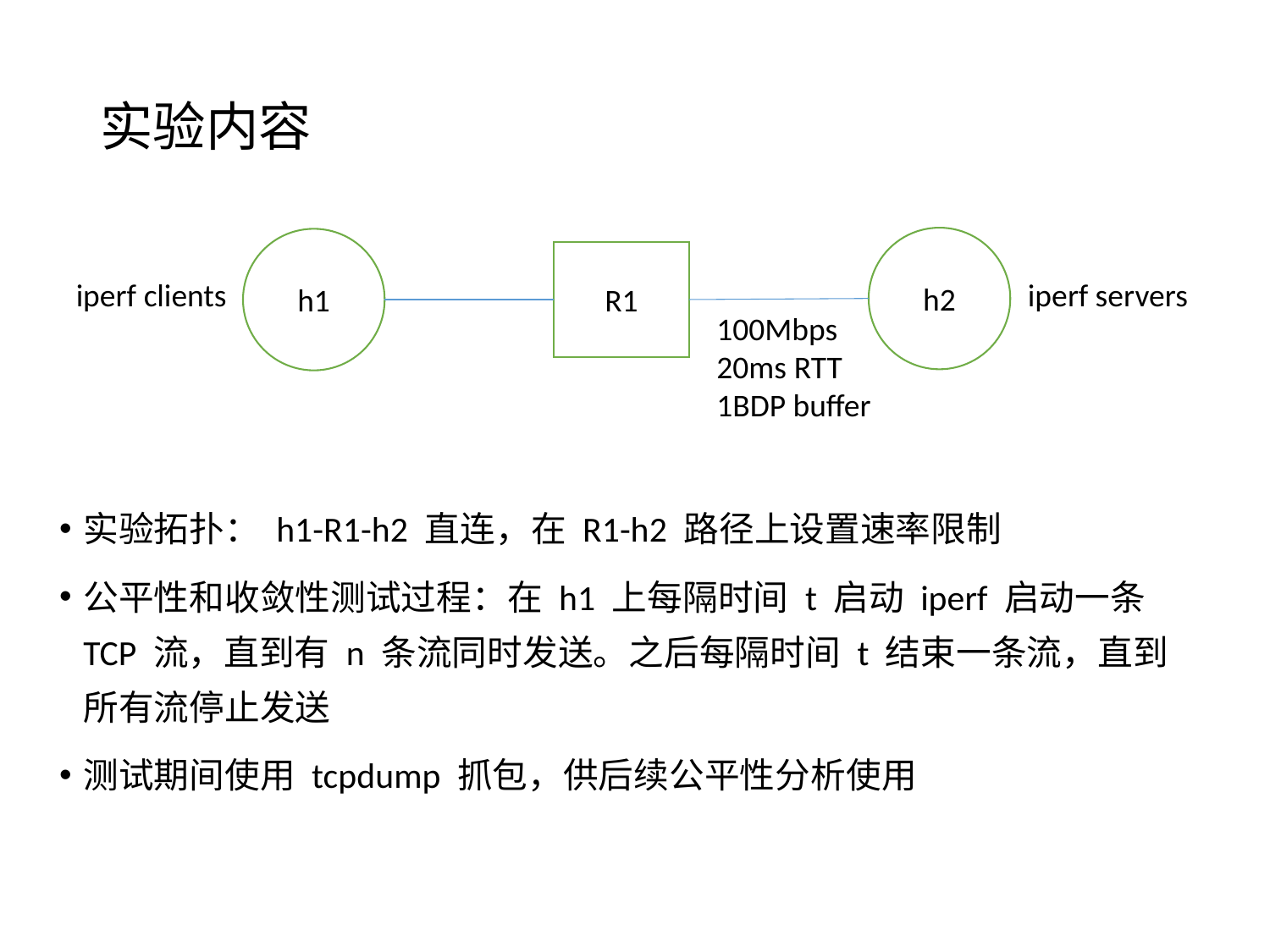

# 实验内容
h2
h1
R1
iperf clients
iperf servers
100Mbps
20ms RTT
1BDP buffer
实验拓扑： h1-R1-h2 直连，在 R1-h2 路径上设置速率限制
公平性和收敛性测试过程：在 h1 上每隔时间 t 启动 iperf 启动一条 TCP 流，直到有 n 条流同时发送。之后每隔时间 t 结束一条流，直到所有流停止发送
测试期间使用 tcpdump 抓包，供后续公平性分析使用

39